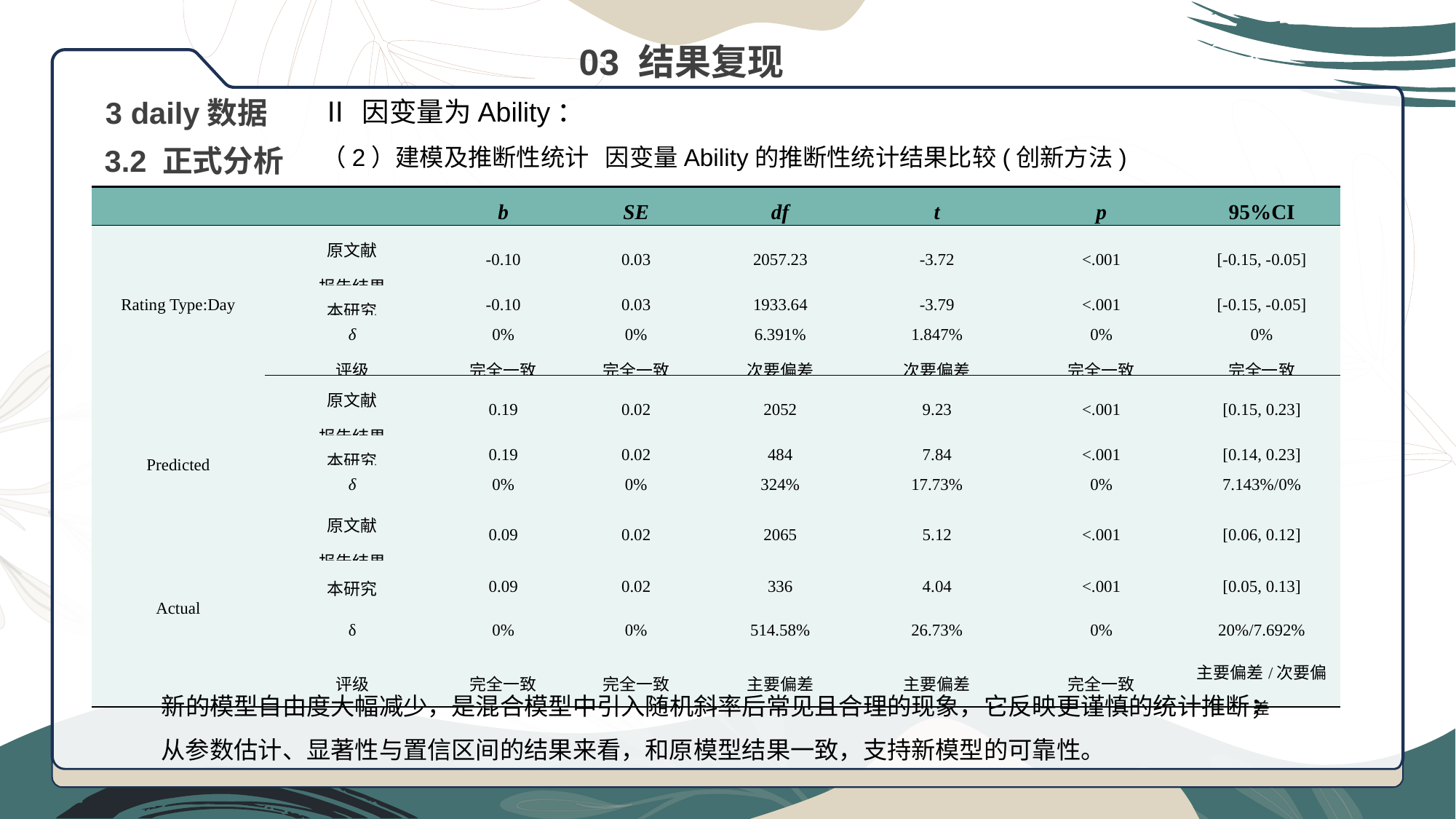

03 结果复现
Ⅱ 因变量为Ability：
（2）建模及推断性统计   因变量Ability的推断性统计结果比较(创新方法)
3 daily数据
3.2 正式分析
|  |  | b | SE | df | t | p | 95%CI |
| --- | --- | --- | --- | --- | --- | --- | --- |
| Rating Type:Day | 原文献 报告结果 | -0.10 | 0.03 | 2057.23 | -3.72 | <.001 | [-0.15, -0.05] |
|  | 本研究 | -0.10 | 0.03 | 1933.64 | -3.79 | <.001 | [-0.15, -0.05] |
|  | δ | 0% | 0% | 6.391% | 1.847% | 0% | 0% |
|  | 评级 | 完全一致 | 完全一致 | 次要偏差 | 次要偏差 | 完全一致 | 完全一致 |
| Predicted | 原文献 报告结果 | 0.19 | 0.02 | 2052 | 9.23 | <.001 | [0.15, 0.23] |
|  | 本研究 | 0.19 | 0.02 | 484 | 7.84 | <.001 | [0.14, 0.23] |
|  | δ | 0% | 0% | 324% | 17.73% | 0% | 7.143%/0% |
|  | 评级 | 完全一致 | 完全一致 | 主要偏差 | 主要偏差 | 完全一致 | 次要偏差/完全一致 |
| Actual | 原文献 报告结果 | 0.09 | 0.02 | 2065 | 5.12 | <.001 | [0.06, 0.12] |
| --- | --- | --- | --- | --- | --- | --- | --- |
|  | 本研究 | 0.09 | 0.02 | 336 | 4.04 | <.001 | [0.05, 0.13] |
|  | δ | 0% | 0% | 514.58% | 26.73% | 0% | 20%/7.692% |
|  | 评级 | 完全一致 | 完全一致 | 主要偏差 | 主要偏差 | 完全一致 | 主要偏差/次要偏差 |
新的模型自由度大幅减少，是混合模型中引入随机斜率后常见且合理的现象，它反映更谨慎的统计推断；从参数估计、显著性与置信区间的结果来看，和原模型结果一致，支持新模型的可靠性。